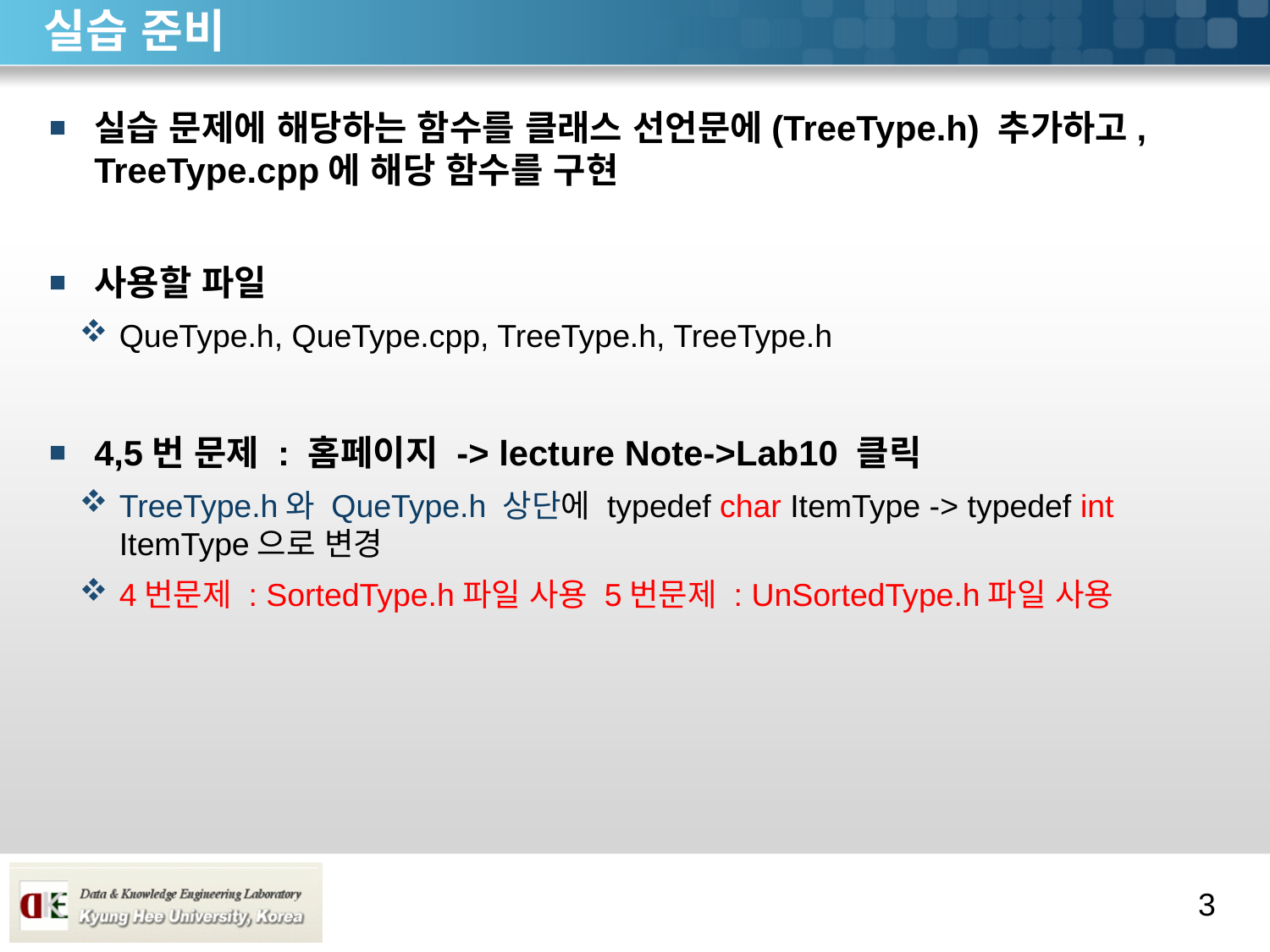

# 실습 준비
실습 문제에 해당하는 함수를 클래스 선언문에(TreeType.h) 추가하고, TreeType.cpp에 해당 함수를 구현

사용할 파일
QueType.h, QueType.cpp, TreeType.h, TreeType.h

4,5번 문제 : 홈페이지 -> lecture Note->Lab10 클릭
TreeType.h와 QueType.h 상단에 typedef char ItemType -> typedef int ItemType으로 변경
4번문제 : SortedType.h파일 사용 5번문제 : UnSortedType.h파일 사용